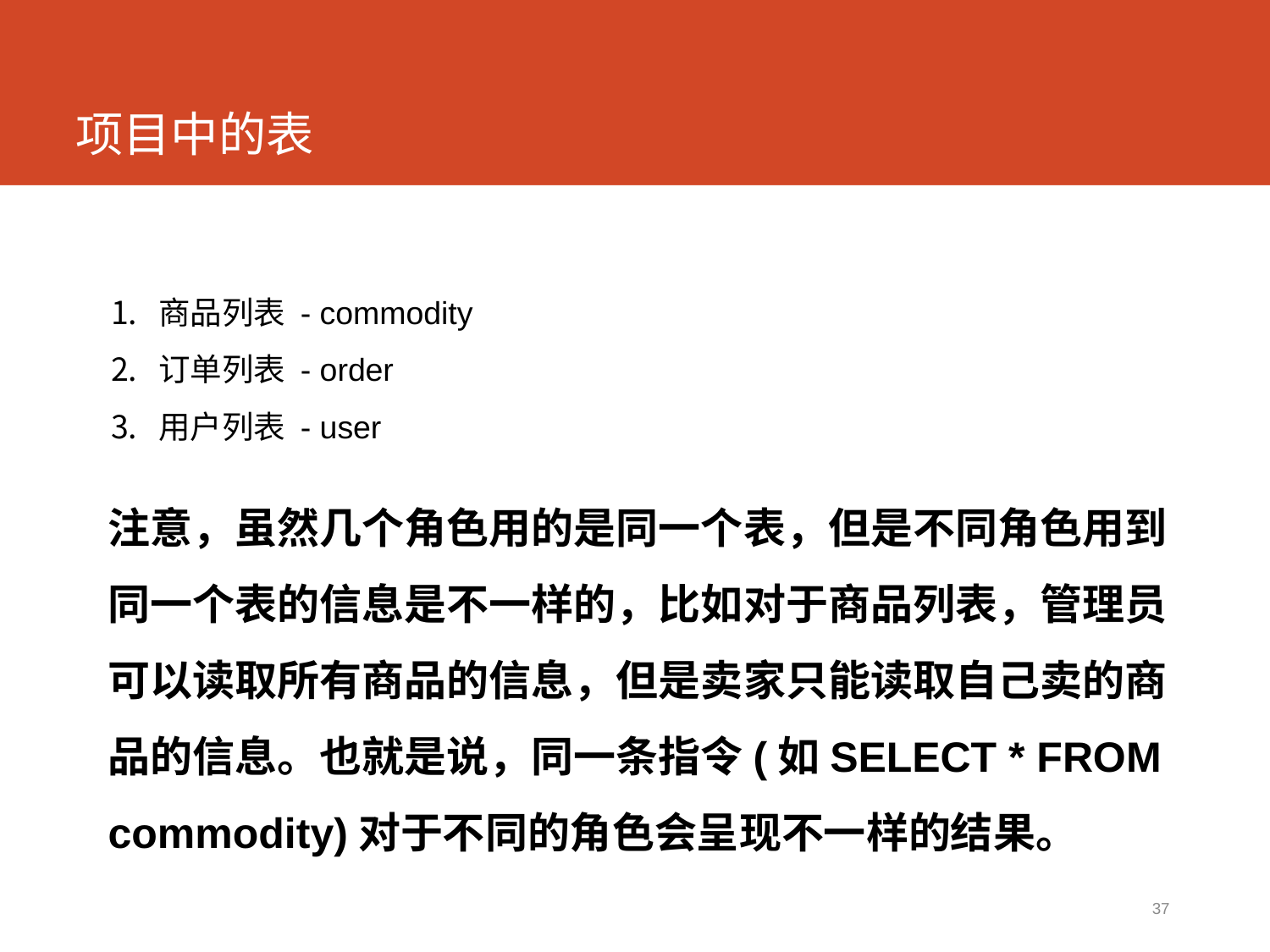

# 项目中的表
商品列表 - commodity
订单列表 - order
用户列表 - user

注意，虽然几个角色用的是同一个表，但是不同角色用到同一个表的信息是不一样的，比如对于商品列表，管理员可以读取所有商品的信息，但是卖家只能读取自己卖的商品的信息。也就是说，同一条指令(如SELECT * FROM commodity)对于不同的角色会呈现不一样的结果。
37